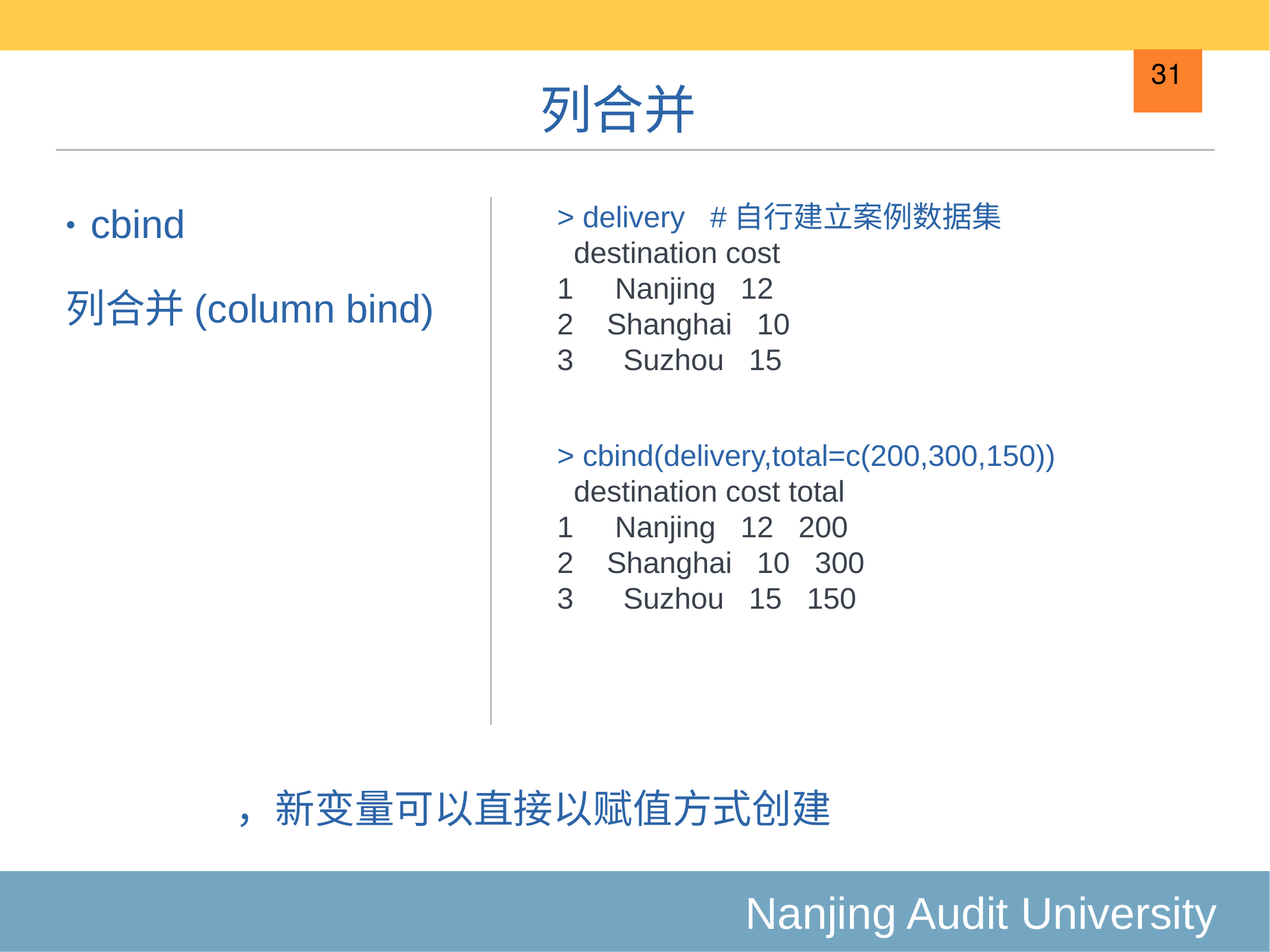

列合并
31
cbind
列合并(column bind)
> delivery   #自行建立案例数据集
  destination cost
1     Nanjing   12
2    Shanghai   10
3      Suzhou   15
> cbind(delivery,total=c(200,300,150))
  destination cost total
1     Nanjing   12   200
2    Shanghai   10   300
3      Suzhou   15   150
简便方法，新变量可以直接以赋值方式创建